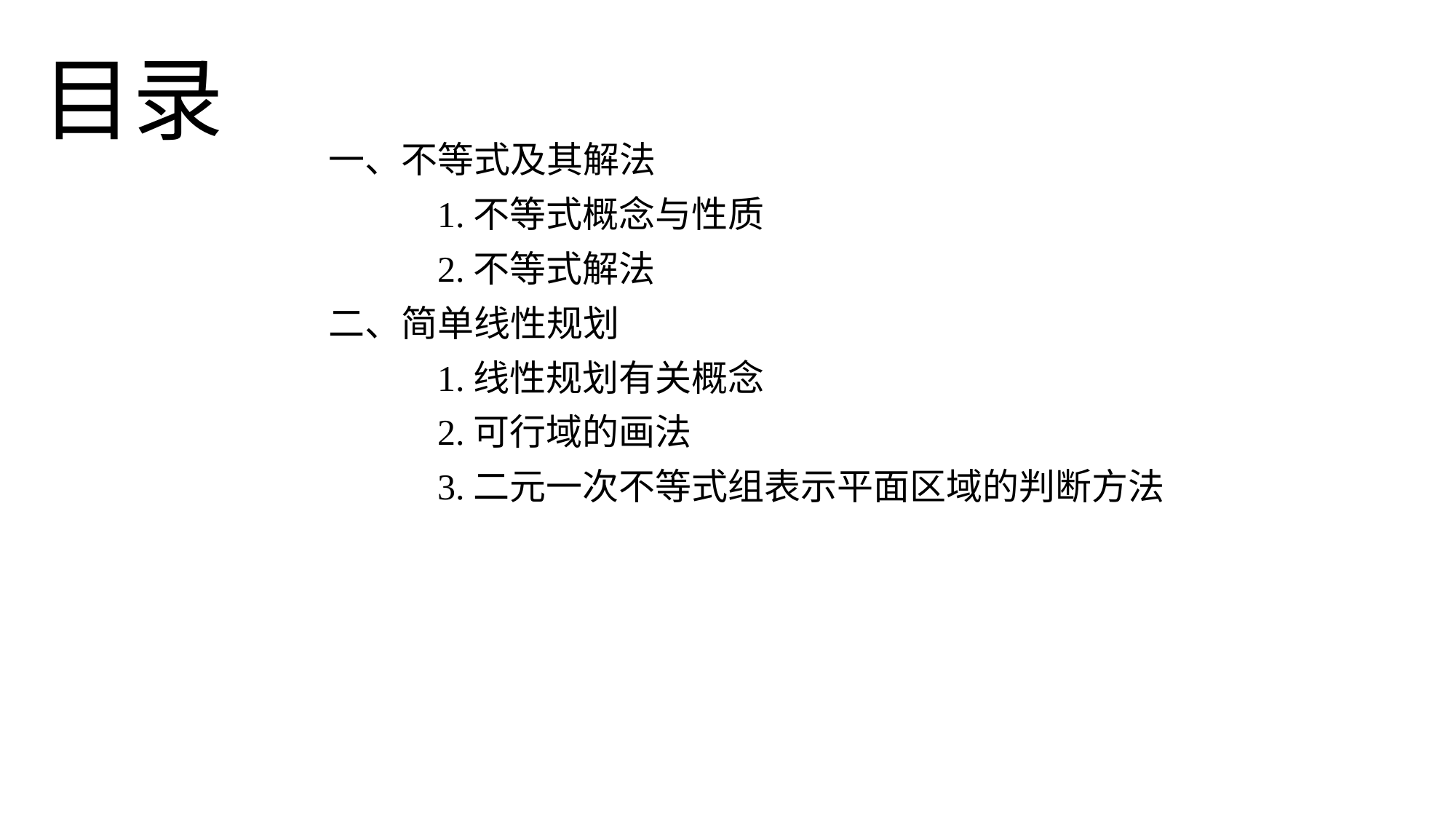

目录
一、不等式及其解法
	1.不等式概念与性质
 	2.不等式解法
二、简单线性规划
	1.线性规划有关概念
	2.可行域的画法
	3.二元一次不等式组表示平面区域的判断方法